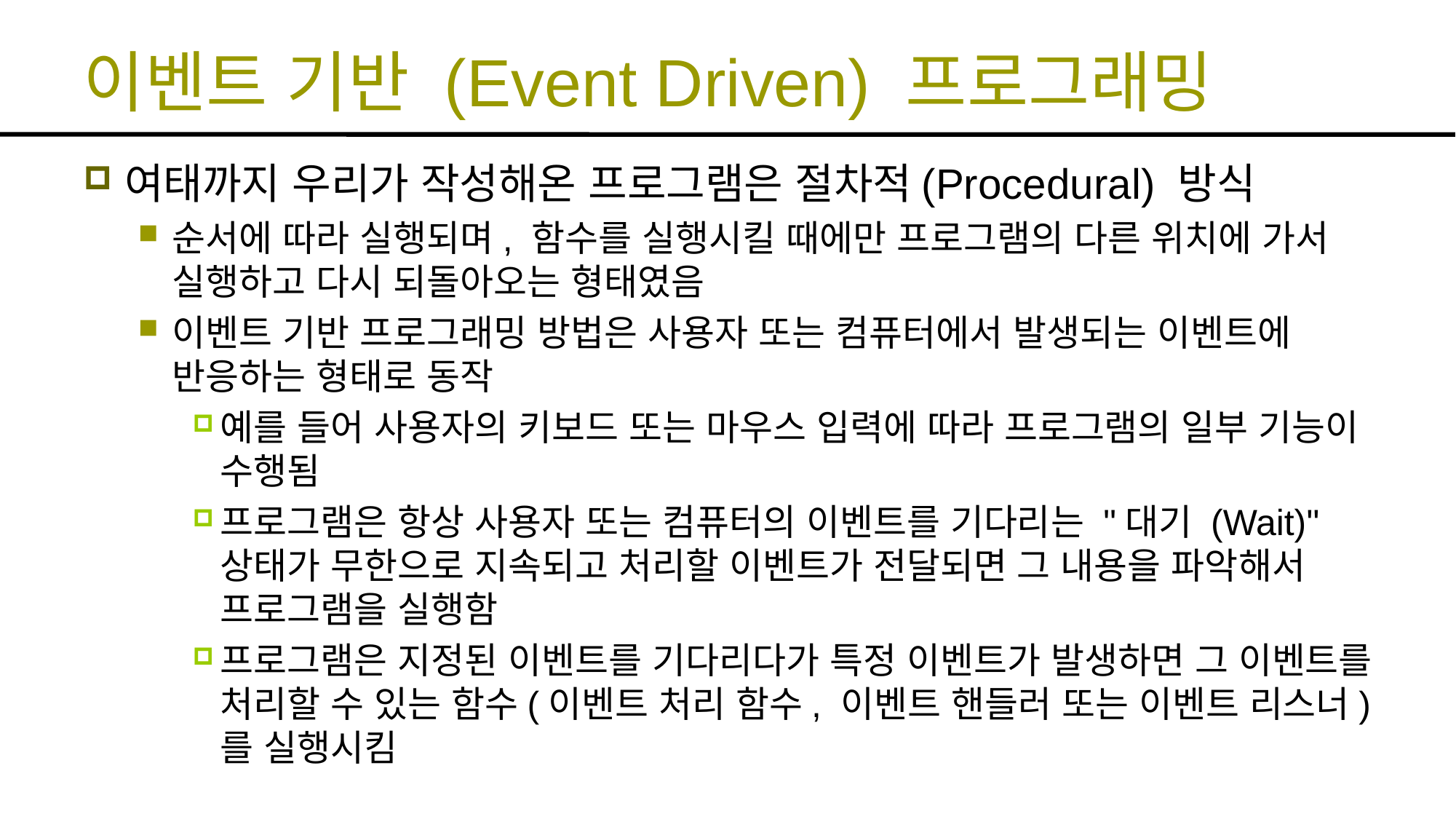

# 이벤트 기반 (Event Driven) 프로그래밍
여태까지 우리가 작성해온 프로그램은 절차적(Procedural) 방식
순서에 따라 실행되며, 함수를 실행시킬 때에만 프로그램의 다른 위치에 가서 실행하고 다시 되돌아오는 형태였음
이벤트 기반 프로그래밍 방법은 사용자 또는 컴퓨터에서 발생되는 이벤트에 반응하는 형태로 동작
예를 들어 사용자의 키보드 또는 마우스 입력에 따라 프로그램의 일부 기능이 수행됨
프로그램은 항상 사용자 또는 컴퓨터의 이벤트를 기다리는 "대기 (Wait)" 상태가 무한으로 지속되고 처리할 이벤트가 전달되면 그 내용을 파악해서 프로그램을 실행함
프로그램은 지정된 이벤트를 기다리다가 특정 이벤트가 발생하면 그 이벤트를 처리할 수 있는 함수(이벤트 처리 함수, 이벤트 핸들러 또는 이벤트 리스너)를 실행시킴